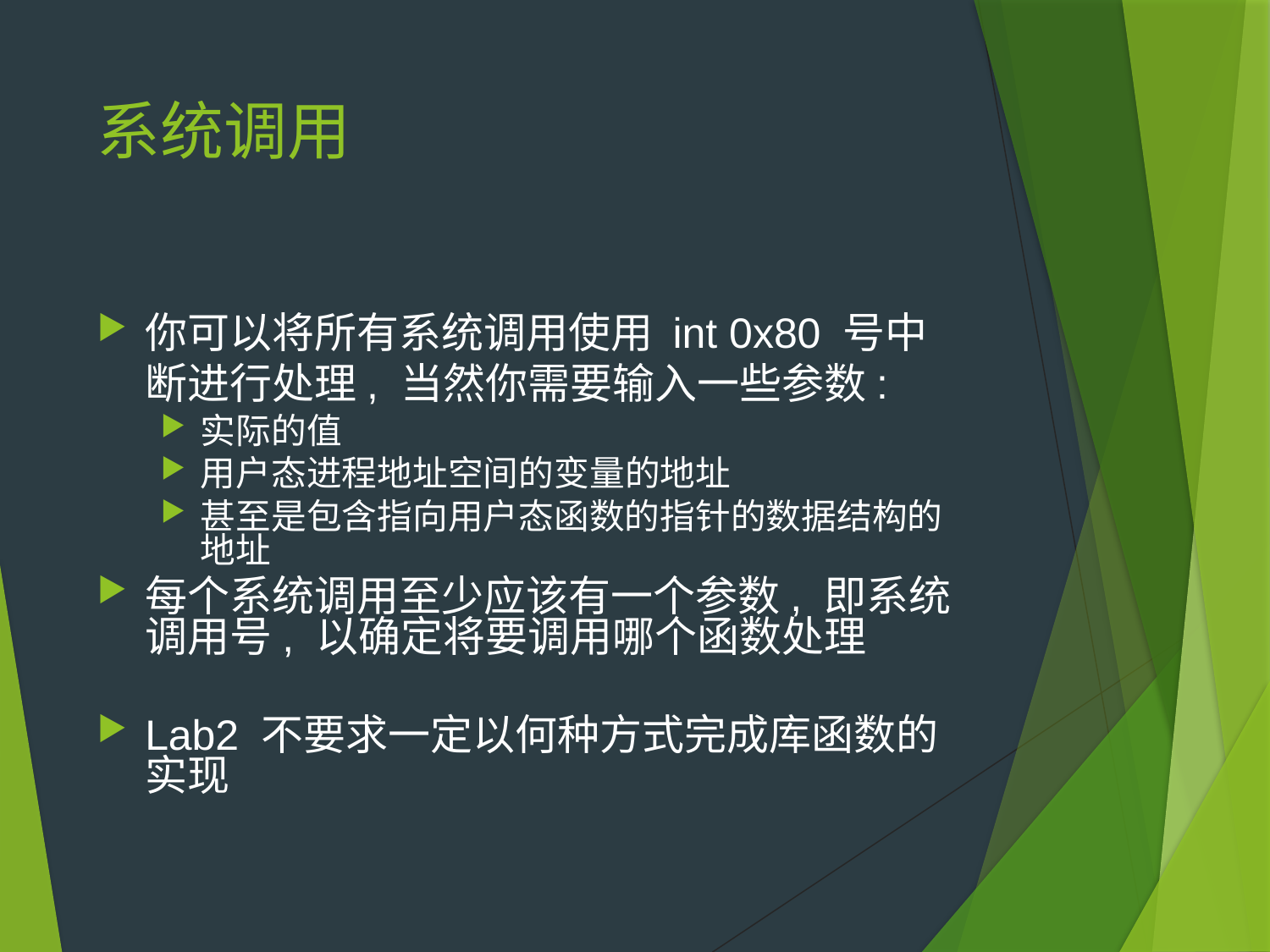

# 系统调用
你可以将所有系统调用使用 int 0x80 号中断进行处理, 当然你需要输入一些参数:
实际的值
用户态进程地址空间的变量的地址
甚至是包含指向用户态函数的指针的数据结构的地址
每个系统调用至少应该有一个参数, 即系统调用号, 以确定将要调用哪个函数处理

Lab2 不要求一定以何种方式完成库函数的实现